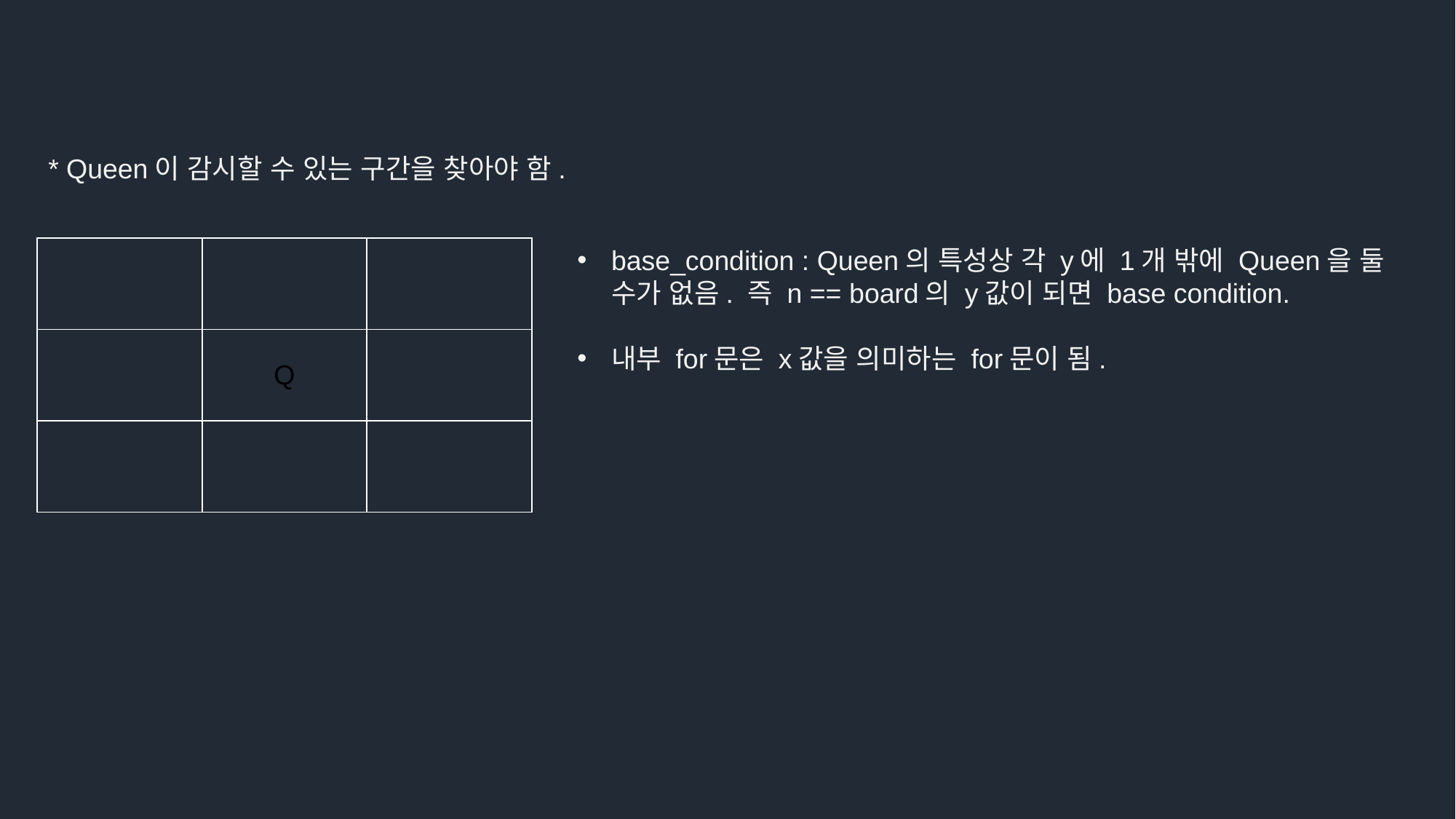

* Queen이 감시할 수 있는 구간을 찾아야 함.
base_condition : Queen의 특성상 각 y에 1개 밖에 Queen을 둘 수가 없음. 즉 n == board의 y값이 되면 base condition.

내부 for문은 x값을 의미하는 for문이 됨.

|  |  |  |
| --- | --- | --- |
|  | Q |  |
|  |  |  |